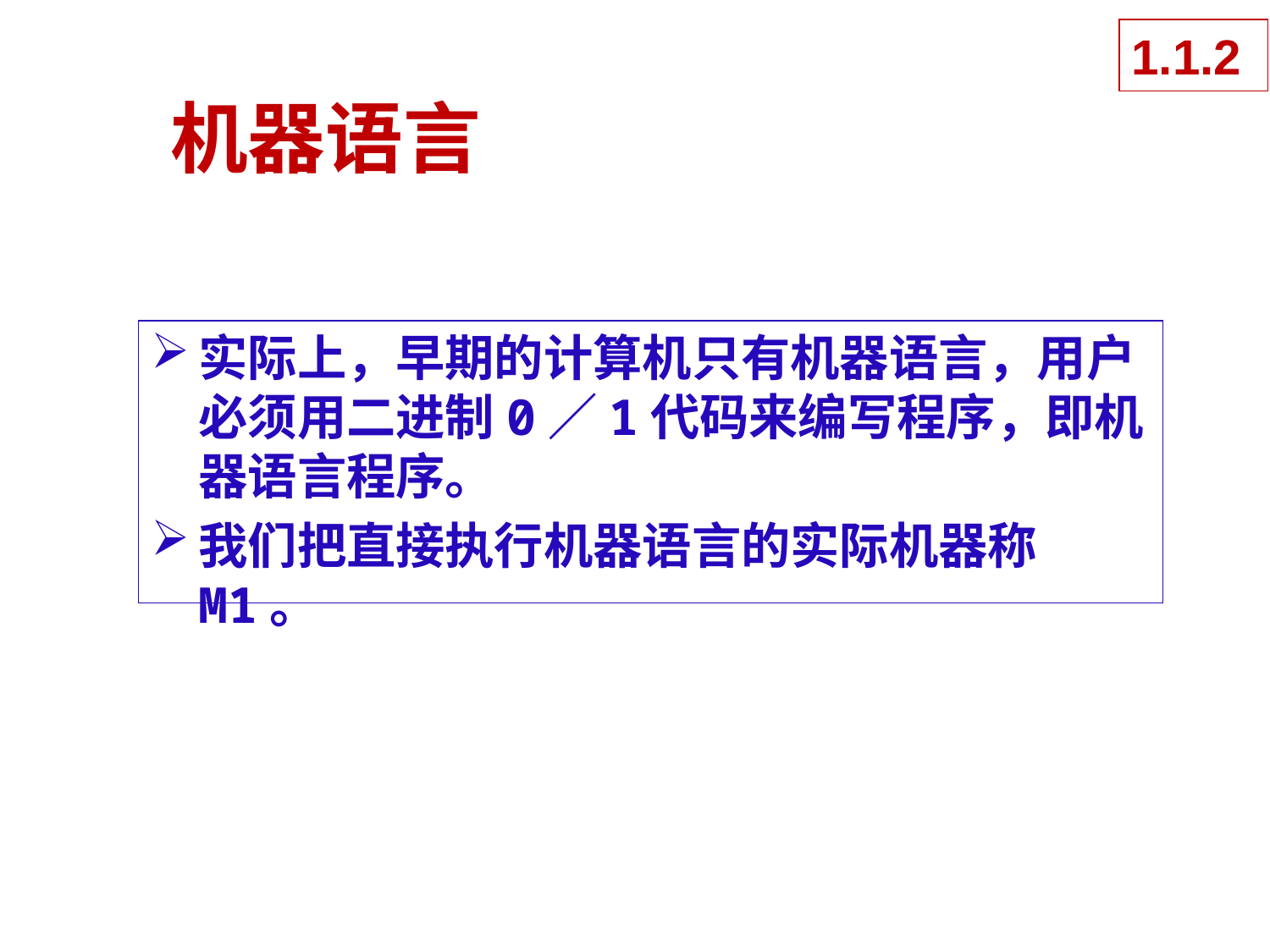

1.1.2
# 机器语言
实际上，早期的计算机只有机器语言，用户必须用二进制0／1代码来编写程序，即机器语言程序。
我们把直接执行机器语言的实际机器称M1。